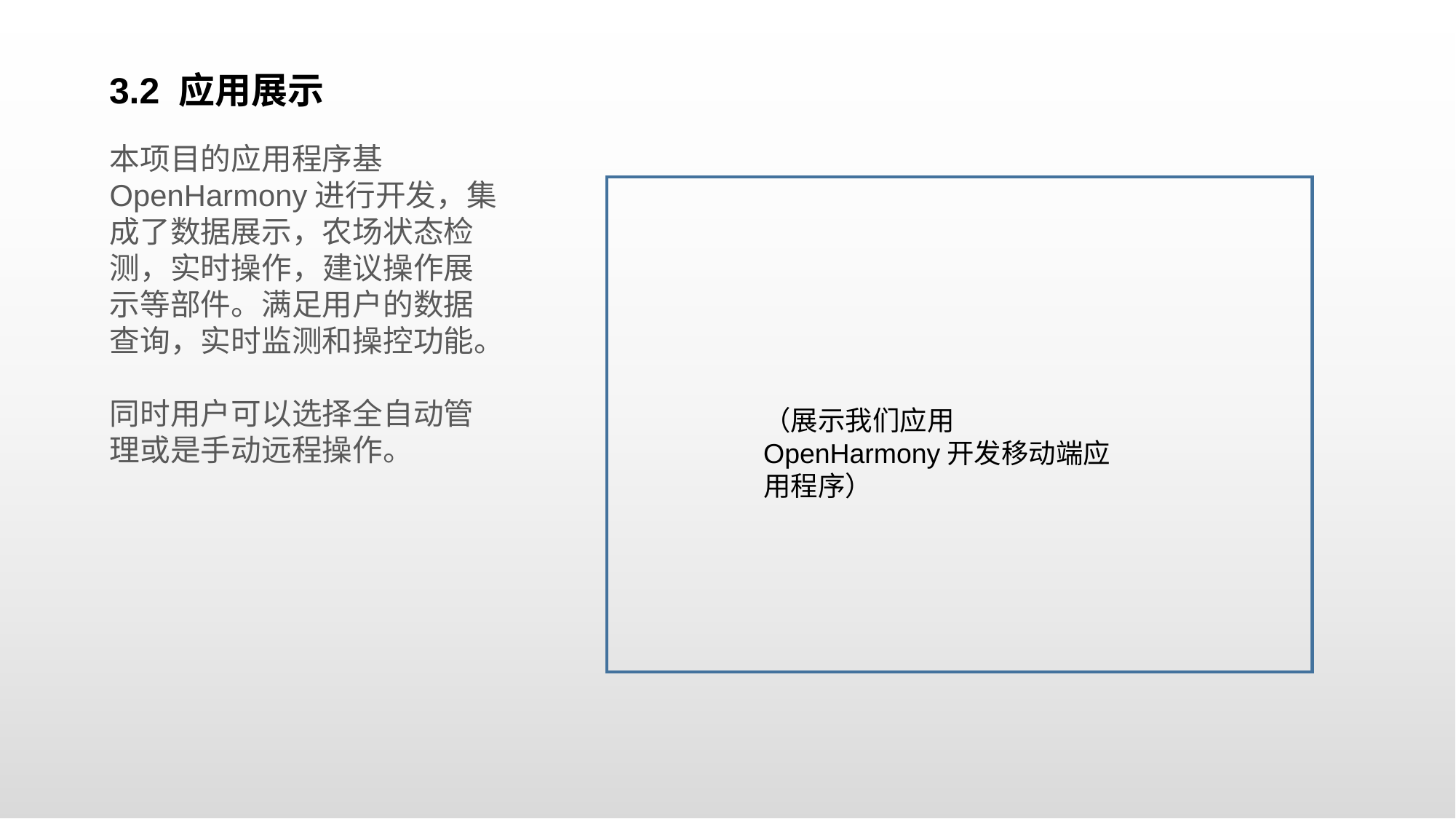

3.2 应用展示
本项目的应用程序基OpenHarmony进行开发，集成了数据展示，农场状态检测，实时操作，建议操作展示等部件。满足用户的数据查询，实时监测和操控功能。

同时用户可以选择全自动管理或是手动远程操作。

（展示我们应用OpenHarmony开发移动端应用程序）